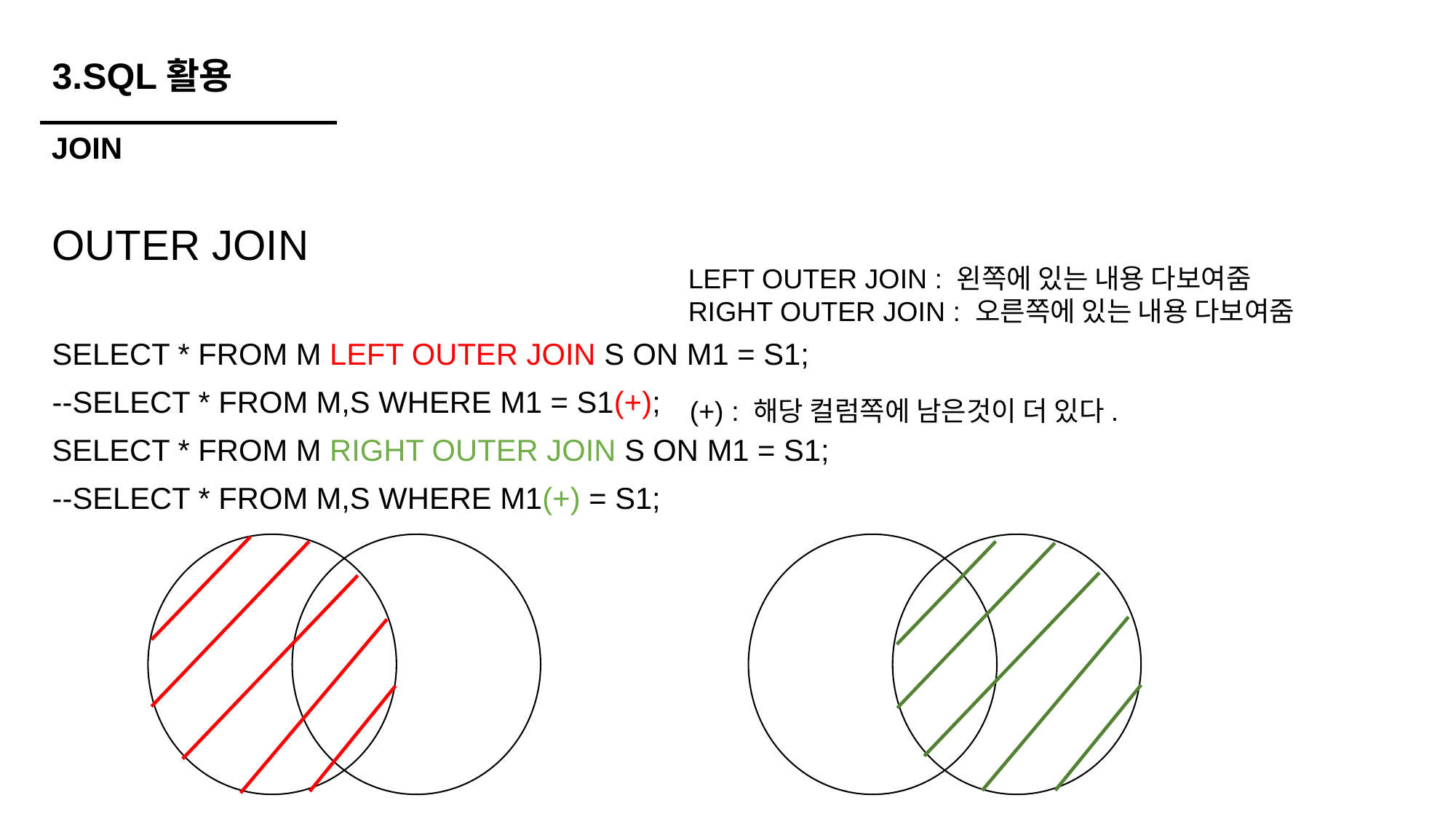

# 3.SQL활용
JOIN
OUTER JOIN

SELECT * FROM M LEFT OUTER JOIN S ON M1 = S1;
--SELECT * FROM M,S WHERE M1 = S1(+);
SELECT * FROM M RIGHT OUTER JOIN S ON M1 = S1;
--SELECT * FROM M,S WHERE M1(+) = S1;

LEFT OUTER JOIN : 왼쪽에 있는 내용 다보여줌
RIGHT OUTER JOIN : 오른쪽에 있는 내용 다보여줌
(+) : 해당 컬럼쪽에 남은것이 더 있다.